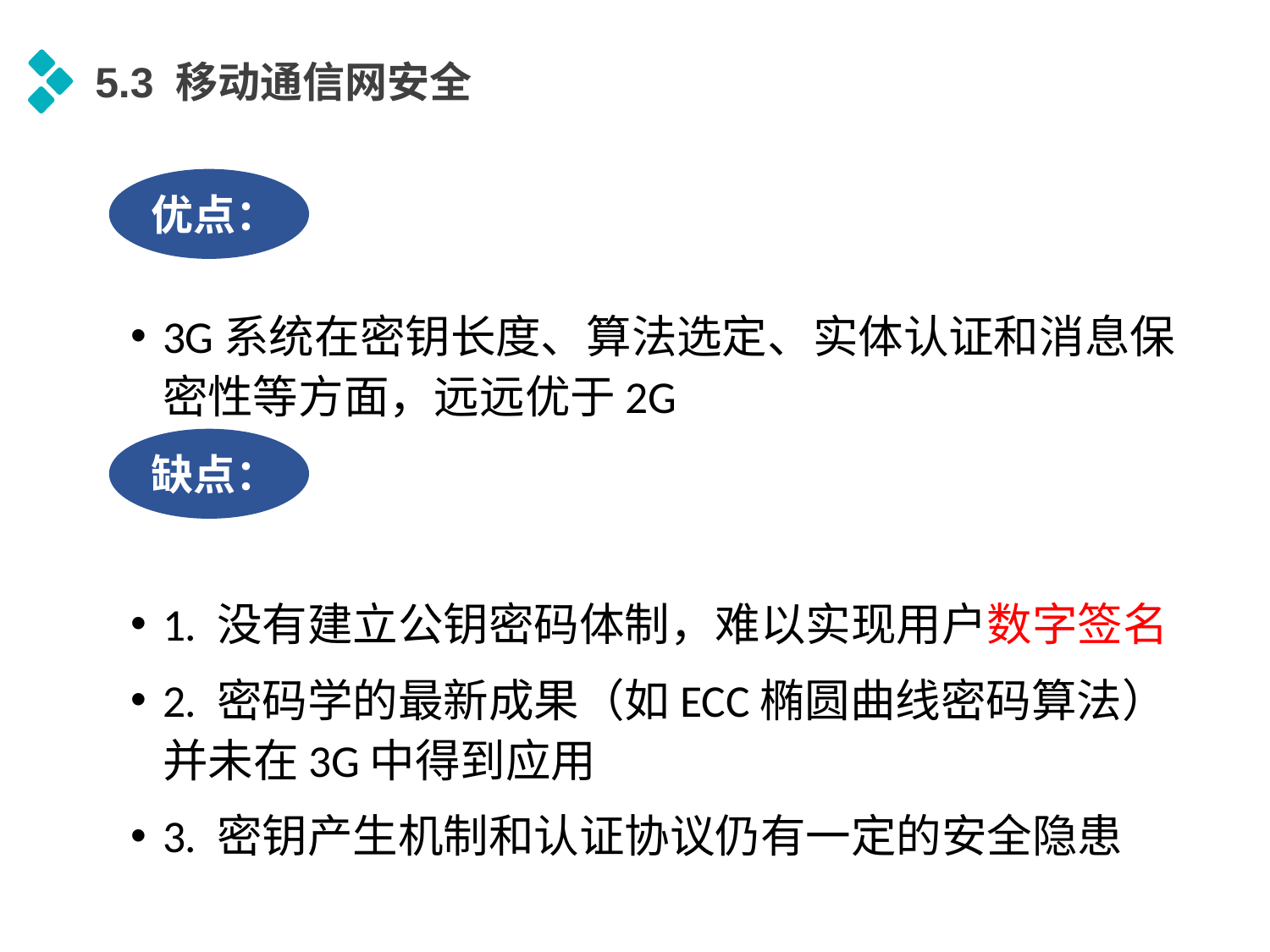

5.3 移动通信网安全

3G系统在密钥长度、算法选定、实体认证和消息保密性等方面，远远优于2G

1. 没有建立公钥密码体制，难以实现用户数字签名
2. 密码学的最新成果（如ECC椭圆曲线密码算法）并未在3G中得到应用
3. 密钥产生机制和认证协议仍有一定的安全隐患

优点：
缺点：